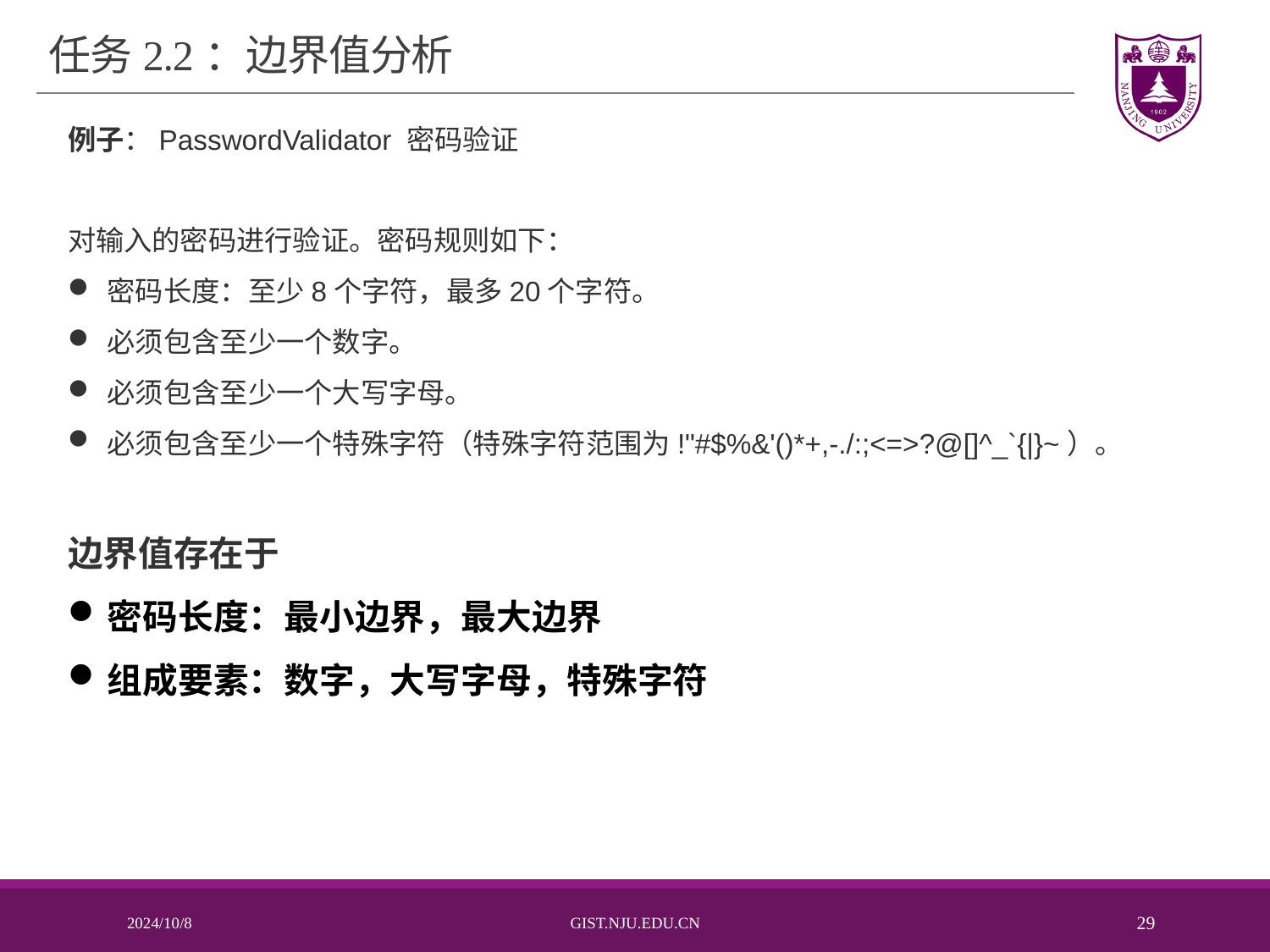

# 任务2.2：边界值分析
例子：PasswordValidator 密码验证

对输入的密码进行验证。密码规则如下：
密码长度：至少8个字符，最多20个字符。
必须包含至少一个数字。
必须包含至少一个大写字母。
必须包含至少一个特殊字符（特殊字符范围为!"#$%&'()*+,-./:;<=>?@[]^_`{|}~）。

边界值存在于
密码长度：最小边界，最大边界
组成要素：数字，大写字母，特殊字符

2024/10/8
Gist.nju.edu.cn
29